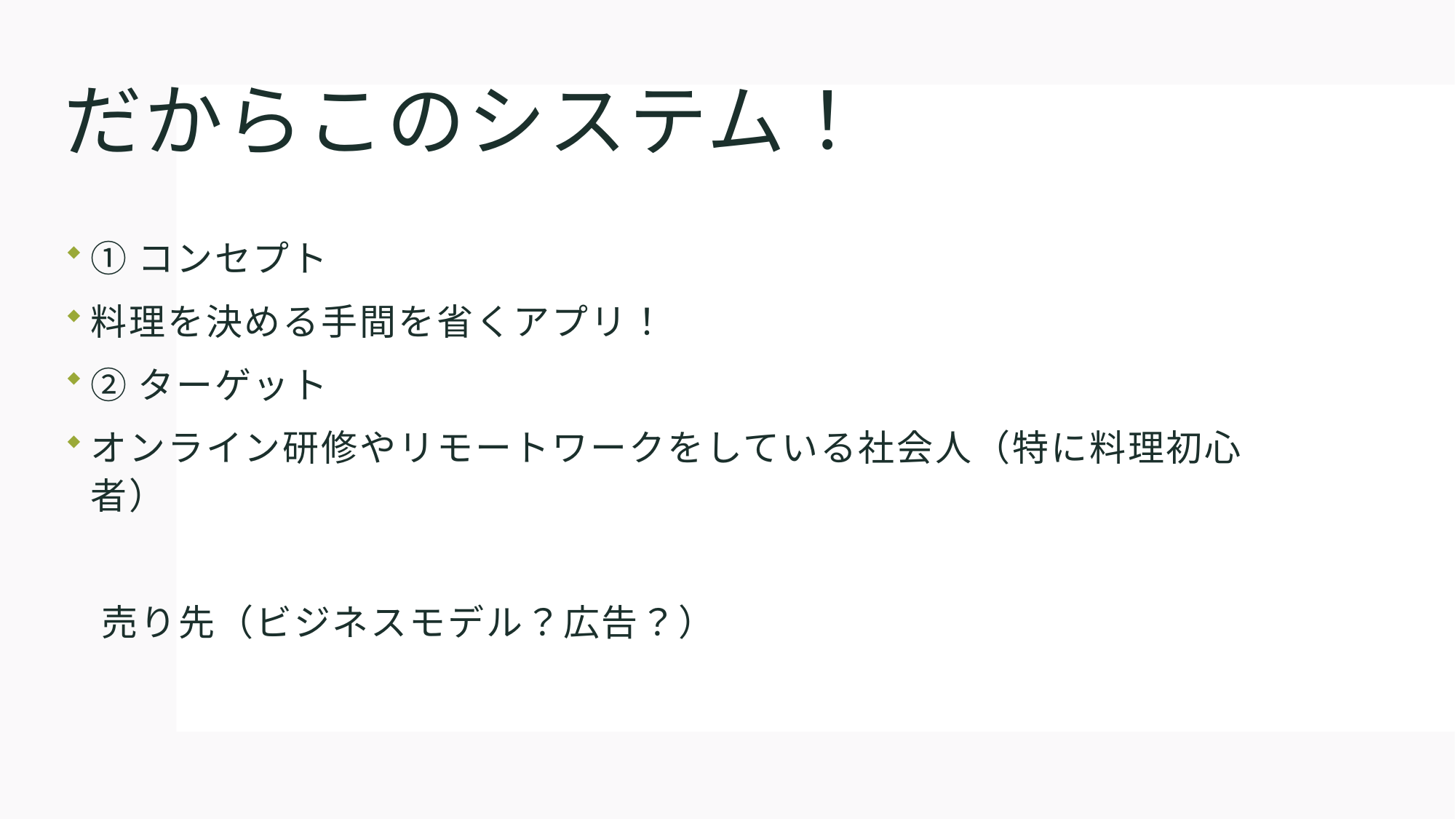

# だからこのシステム！
①コンセプト
料理を決める手間を省くアプリ！
②ターゲット
オンライン研修やリモートワークをしている社会人（特に料理初心者）

　売り先（ビジネスモデル？広告？）